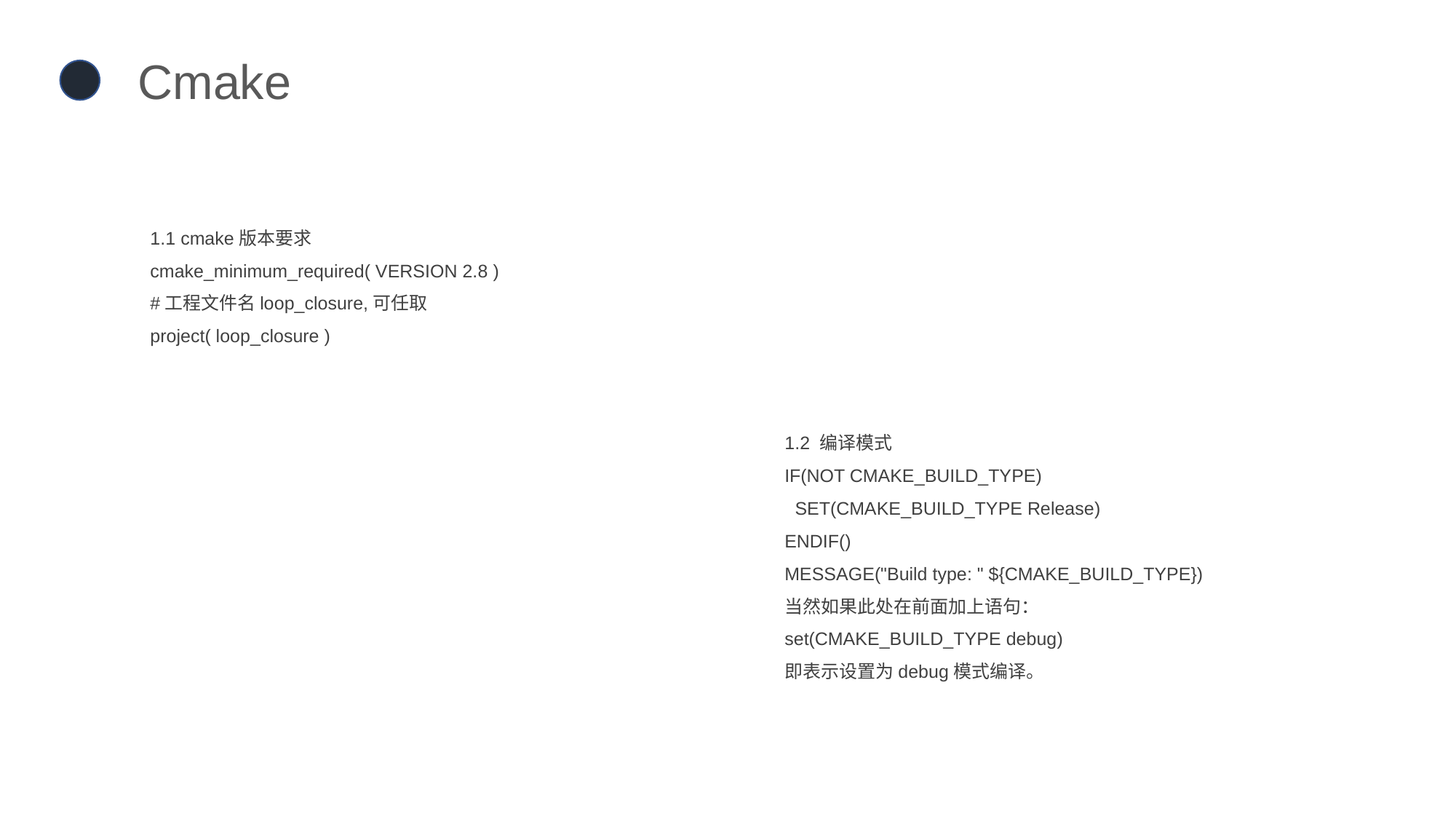

Cmake

1.1 cmake版本要求
cmake_minimum_required( VERSION 2.8 )
#工程文件名loop_closure,可任取
project( loop_closure )
1.2 编译模式
IF(NOT CMAKE_BUILD_TYPE)
  SET(CMAKE_BUILD_TYPE Release)
ENDIF()
MESSAGE("Build type: " ${CMAKE_BUILD_TYPE})
当然如果此处在前面加上语句：
set(CMAKE_BUILD_TYPE debug)
即表示设置为debug模式编译。